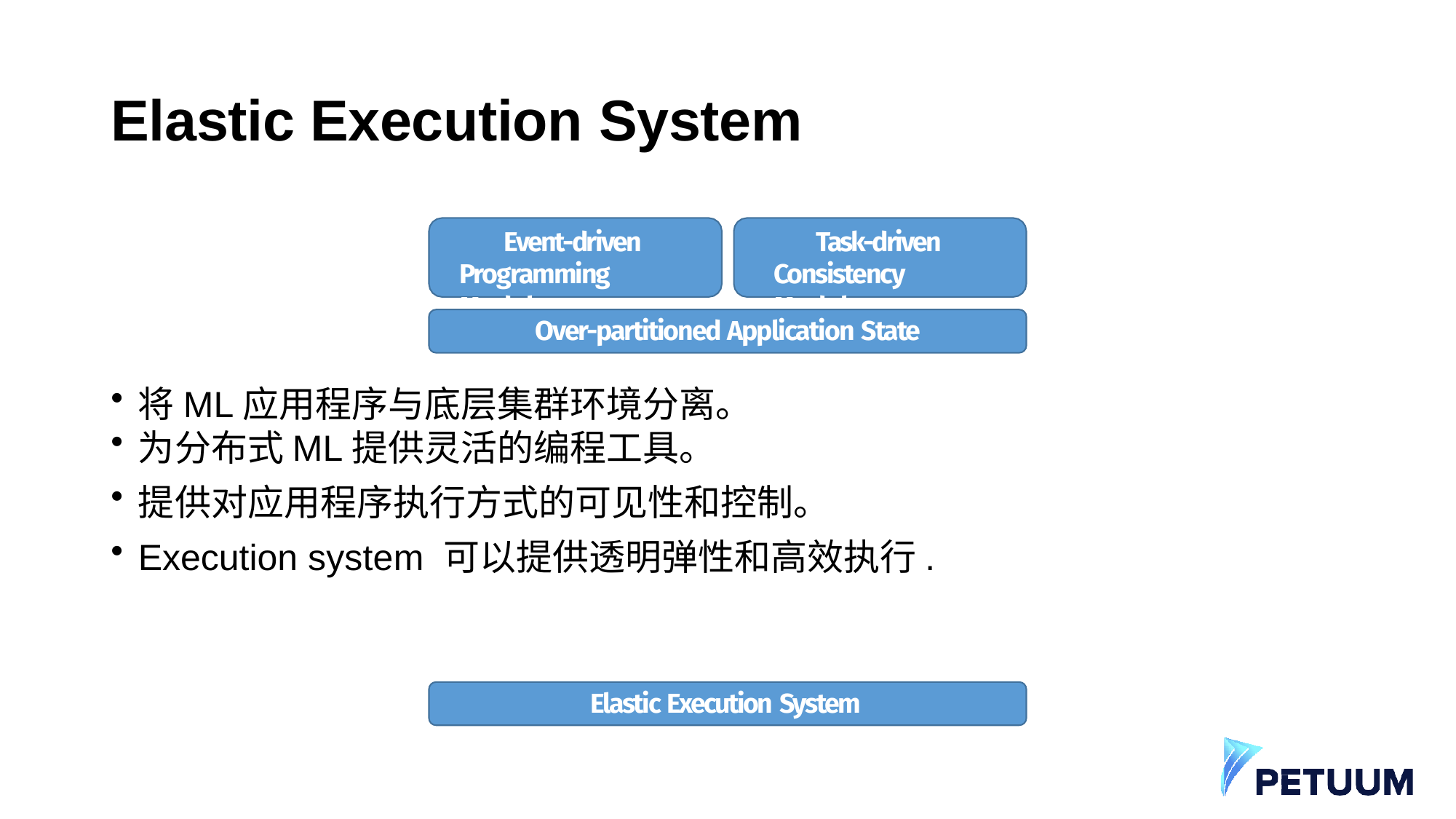

# Elastic Execution System

Event-driven  Programming Model
Task-driven  Consistency Model

Over-partitioned Application State

将ML应用程序与底层集群环境分离。
为分布式ML提供灵活的编程工具。
提供对应用程序执行方式的可见性和控制。
Execution system 可以提供透明弹性和高效执行.

Elastic Execution System